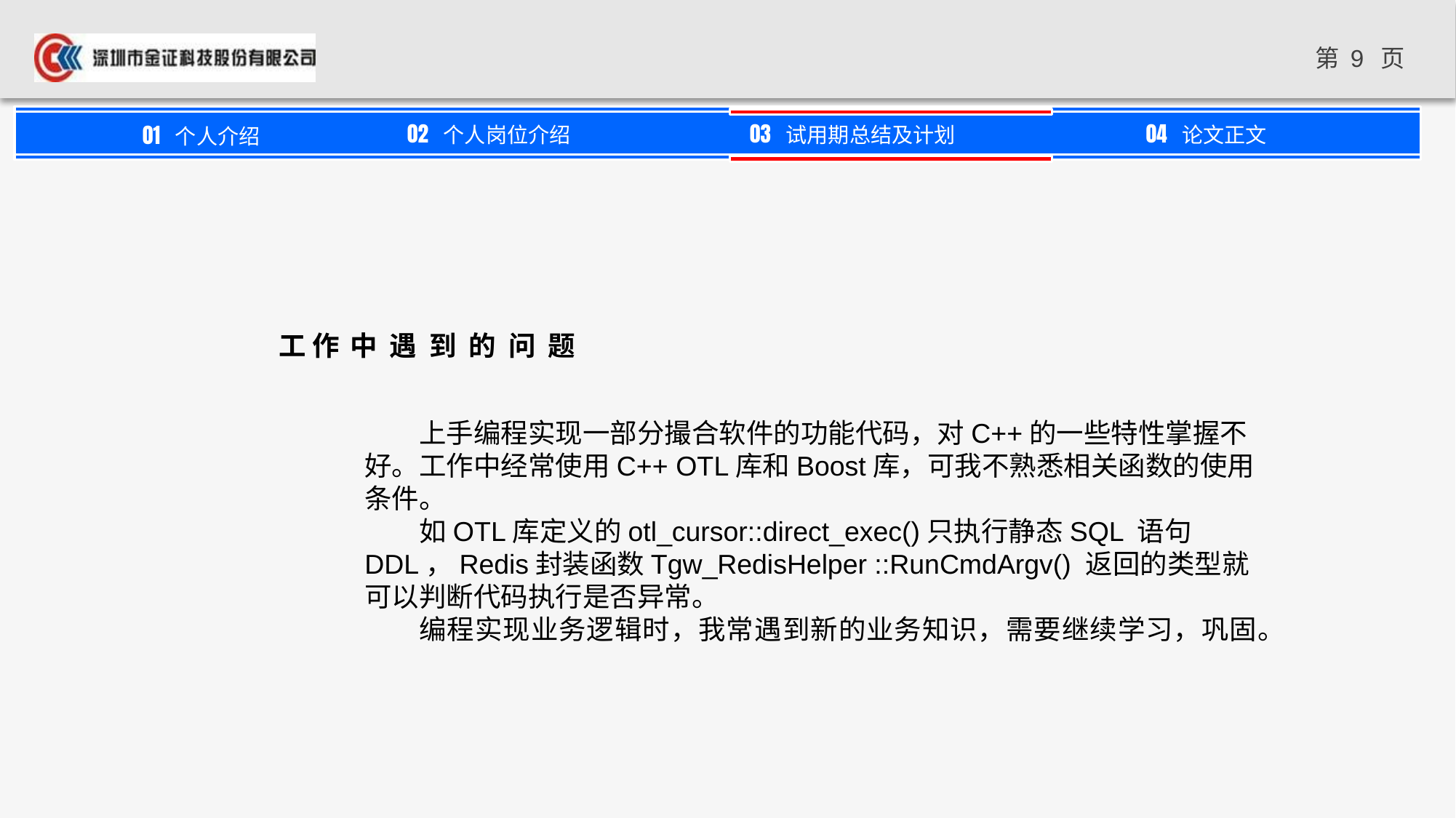

工 作  中  遇  到  的  问  题
上手编程实现一部分撮合软件的功能代码，对C++的一些特性掌握不好。工作中经常使用C++ OTL库和Boost库，可我不熟悉相关函数的使用条件。
如OTL库定义的otl_cursor::direct_exec()只执行静态SQL 语句DDL，Redis封装函数Tgw_RedisHelper ::RunCmdArgv() 返回的类型就可以判断代码执行是否异常。
编程实现业务逻辑时，我常遇到新的业务知识，需要继续学习，巩固。